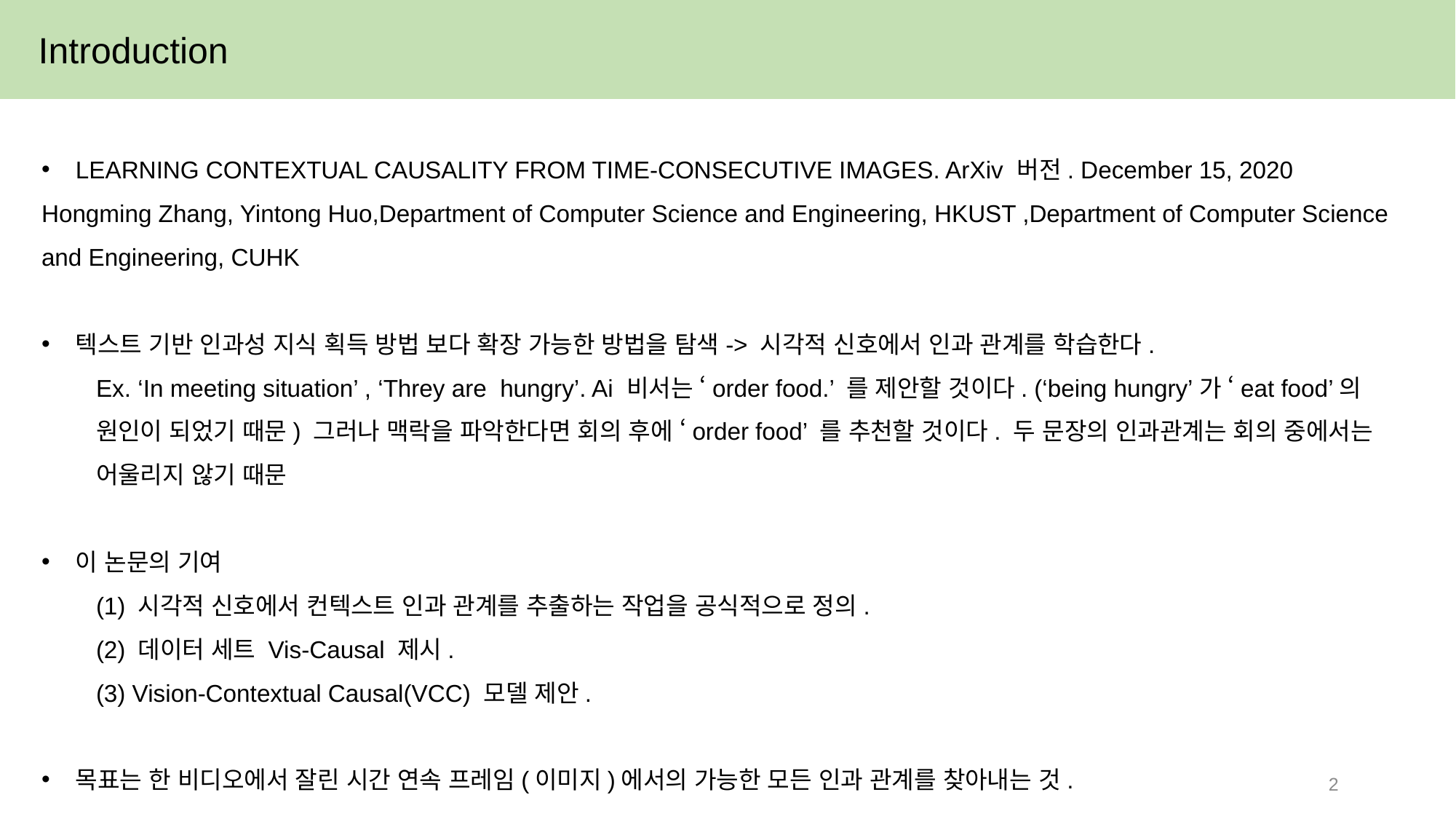

Introduction
LEARNING CONTEXTUAL CAUSALITY FROM TIME-CONSECUTIVE IMAGES. ArXiv 버전. December 15, 2020
Hongming Zhang, Yintong Huo,Department of Computer Science and Engineering, HKUST ,Department of Computer Science and Engineering, CUHK

텍스트 기반 인과성 지식 획득 방법 보다 확장 가능한 방법을 탐색-> 시각적 신호에서 인과 관계를 학습한다.
Ex. ‘In meeting situation’ , ‘Threy are  hungry’. Ai 비서는 ‘order food.’ 를 제안할 것이다. (‘being hungry’가 ‘eat food’의 원인이 되었기 때문) 그러나 맥락을 파악한다면 회의 후에 ‘order food’ 를 추천할 것이다. 두 문장의 인과관계는 회의 중에서는 어울리지 않기 때문

이 논문의 기여
(1) 시각적 신호에서 컨텍스트 인과 관계를 추출하는 작업을 공식적으로 정의.
(2) 데이터 세트 Vis-Causal 제시.
(3) Vision-Contextual Causal(VCC) 모델 제안.

목표는 한 비디오에서 잘린 시간 연속 프레임(이미지)에서의 가능한 모든 인과 관계를 찾아내는 것.
2